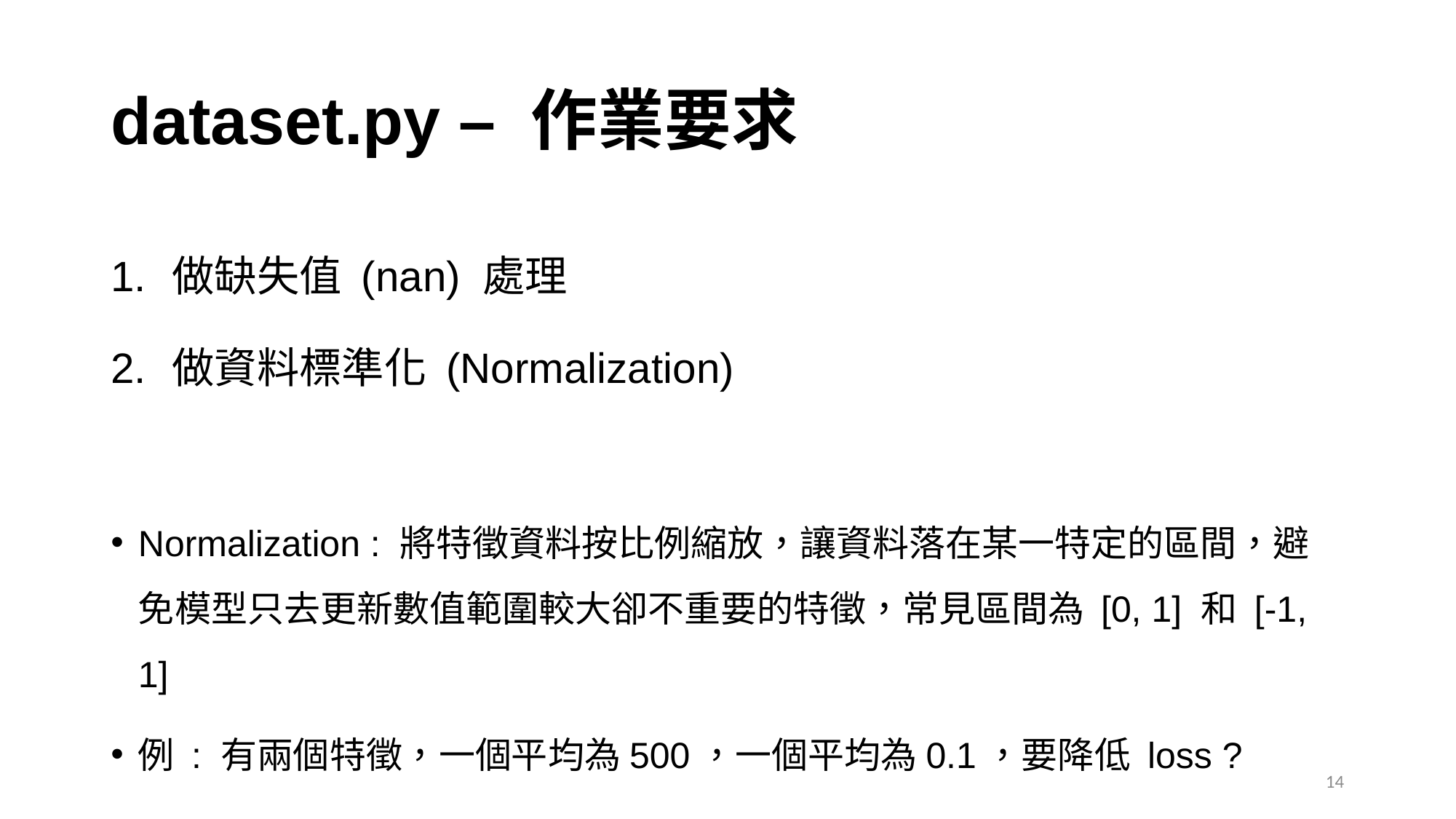

# dataset.py – 作業要求
做缺失值 (nan) 處理
做資料標準化 (Normalization)

Normalization : 將特徵資料按比例縮放，讓資料落在某一特定的區間，避 免模型只去更新數值範圍較大卻不重要的特徵，常見區間為 [0, 1] 和 [-1, 1]
例 : 有兩個特徵，一個平均為500，一個平均為0.1，要降低 loss ?
14